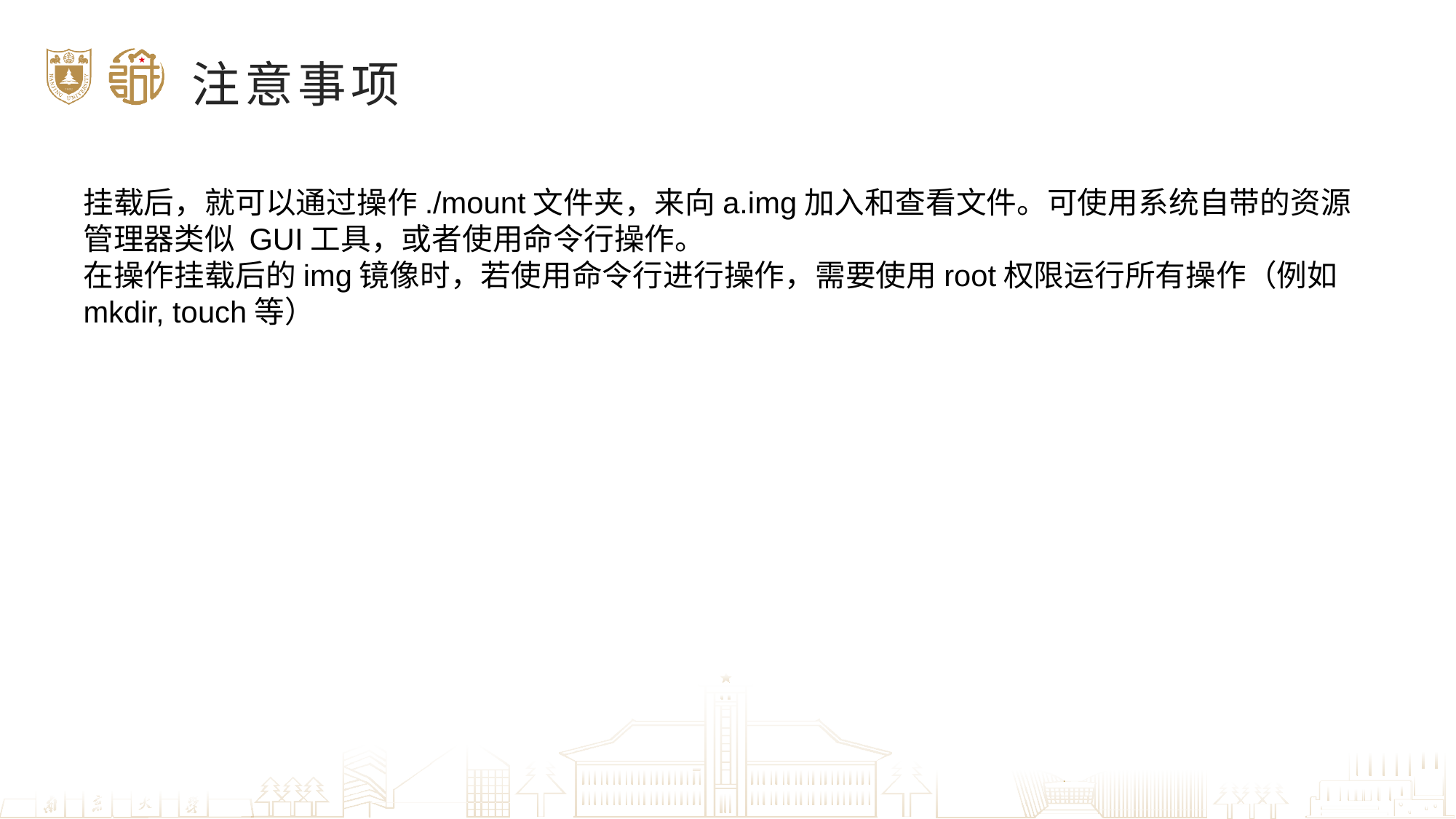

挂载后，就可以通过操作./mount文件夹，来向a.img加入和查看文件。可使用系统自带的资源管理器类似 GUI工具，或者使用命令行操作。
在操作挂载后的img镜像时，若使用命令行进行操作，需要使用root权限运行所有操作（例如mkdir, touch等）

# 注意事项